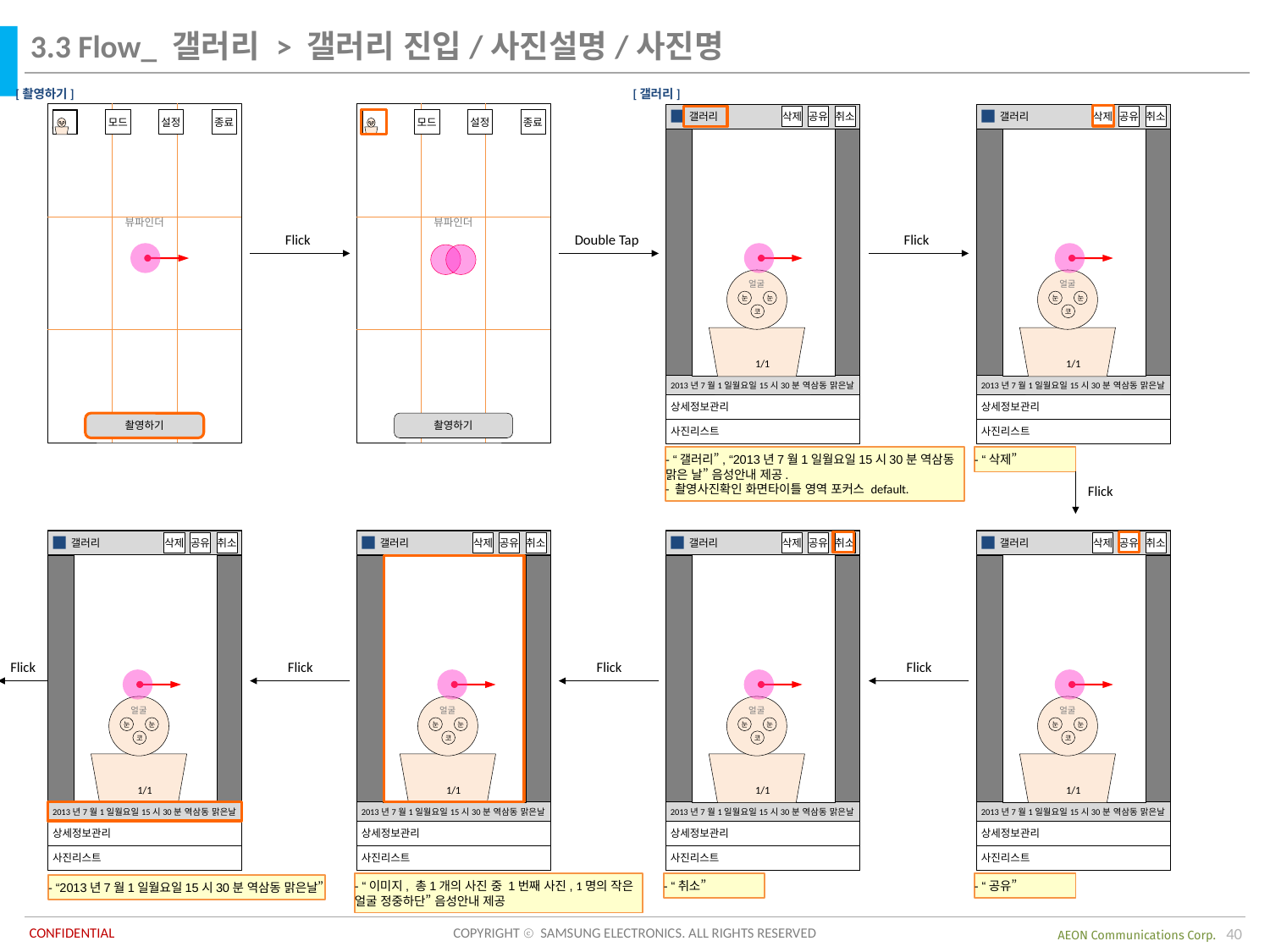

3.3 Flow_ 갤러리 > 갤러리 진입/사진설명/사진명
[촬영하기]
[갤러리]
뷰파인더

갤러리
(사진)
모드
설정
종료
촬영하기
뷰파인더

갤러리
(사진)
모드
설정
종료
촬영하기

         갤러리

         갤러리

삭제
공유
취소

_이미지_

얼굴
눈
눈
코

1/1
2013년7월1일월요일15시30분 역삼동 맑은날
상세정보관리
사진리스트

삭제
공유
취소

_이미지_

얼굴
눈
눈
코

Flick
Double Tap
Flick

1/1
2013년7월1일월요일15시30분 역삼동 맑은날
상세정보관리

사진리스트
- “갤러리”, “2013년7월1일월요일15시30분 역삼동 맑은 날” 음성안내 제공.
- 촬영사진확인 화면타이틀 영역 포커스 default.
- “삭제”
Flick

         갤러리

삭제
공유
취소

_이미지_

얼굴
눈
눈
코

1/1
2013년7월1일월요일15시30분 역삼동 맑은날
상세정보관리
사진리스트

         갤러리

삭제
공유
취소

_이미지_

얼굴
눈
눈
코

1/1
2013년7월1일월요일15시30분 역삼동 맑은날
상세정보관리
사진리스트

         갤러리

삭제
공유
취소

_이미지_

얼굴
눈
눈
코

1/1
2013년7월1일월요일15시30분 역삼동 맑은날
상세정보관리
사진리스트

         갤러리

삭제
공유
취소

_이미지_

얼굴
눈
눈
코

1/1
2013년7월1일월요일15시30분 역삼동 맑은날
상세정보관리
사진리스트

Flick
Flick
Flick
Flick

- “이미지, 총1개의 사진 중 1번째 사진, 1명의 작은 얼굴 정중하단” 음성안내 제공
- “취소”
- “공유”
- “2013년7월1일월요일15시30분 역삼동 맑은날”
40